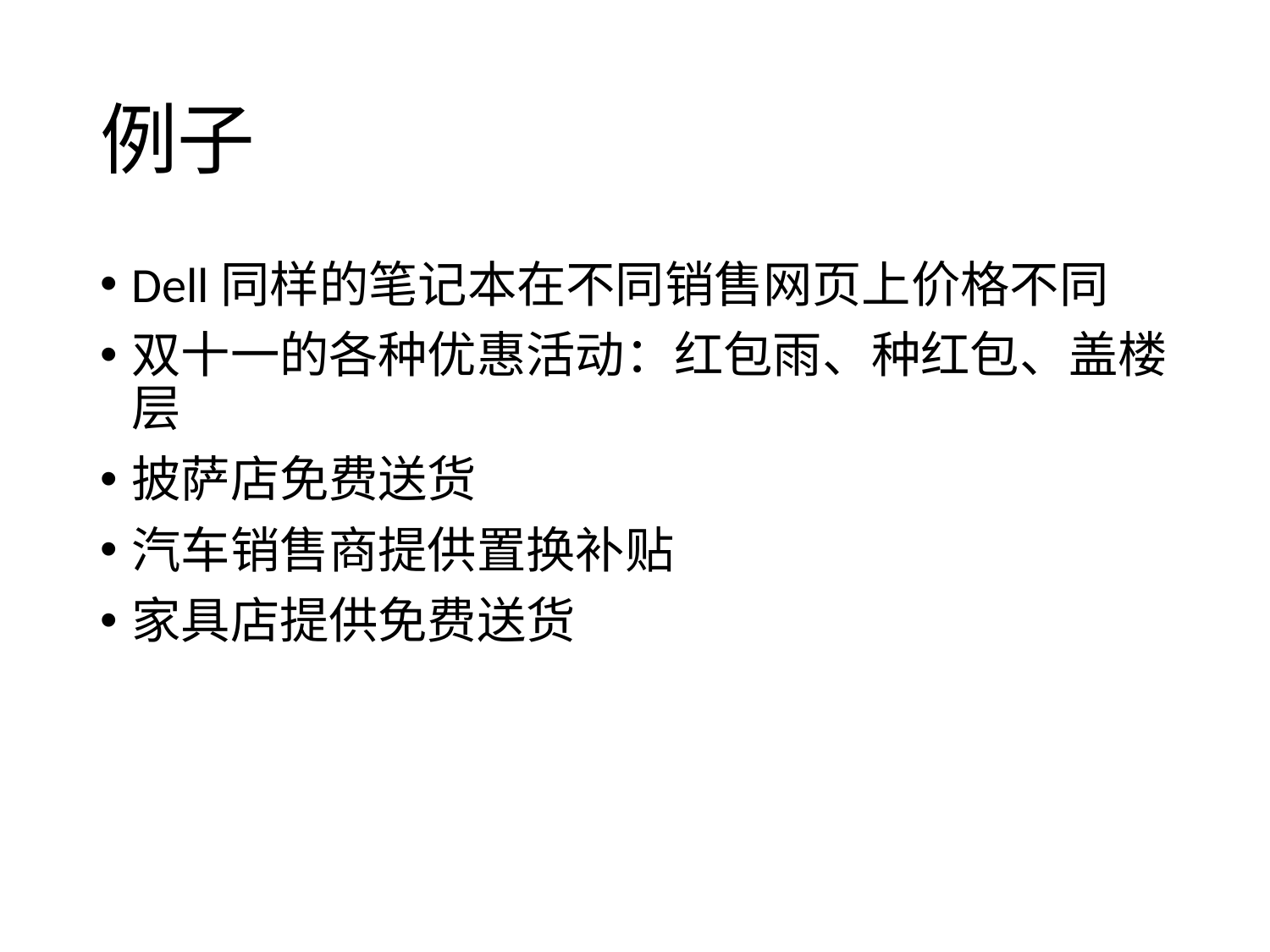

# 例子
Dell同样的笔记本在不同销售网页上价格不同
双十一的各种优惠活动：红包雨、种红包、盖楼层
披萨店免费送货
汽车销售商提供置换补贴
家具店提供免费送货